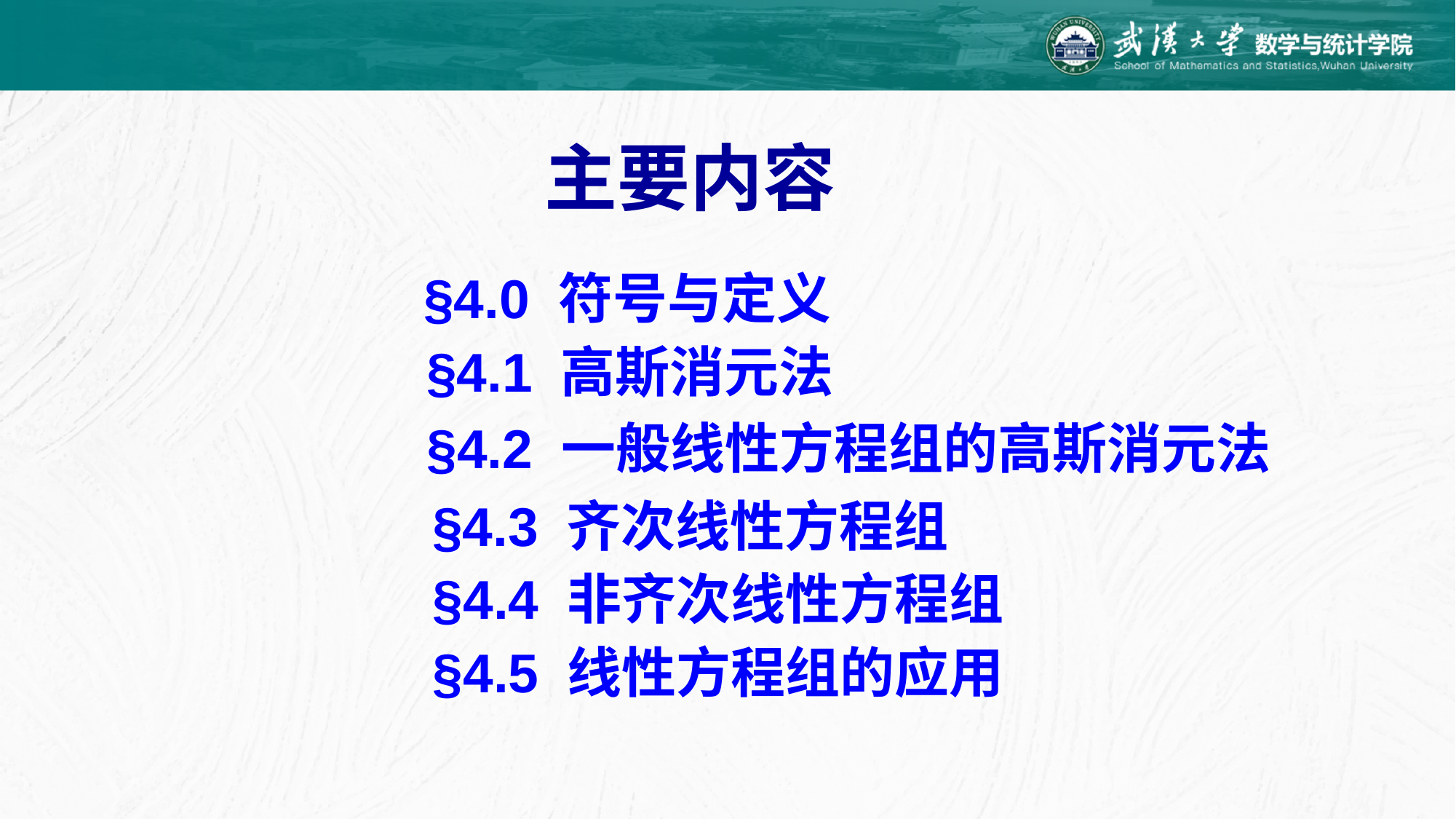

主要内容
§4.0 符号与定义
§4.1 高斯消元法
§4.2 一般线性方程组的高斯消元法
§4.3 齐次线性方程组
§4.4 非齐次线性方程组
§4.5 线性方程组的应用